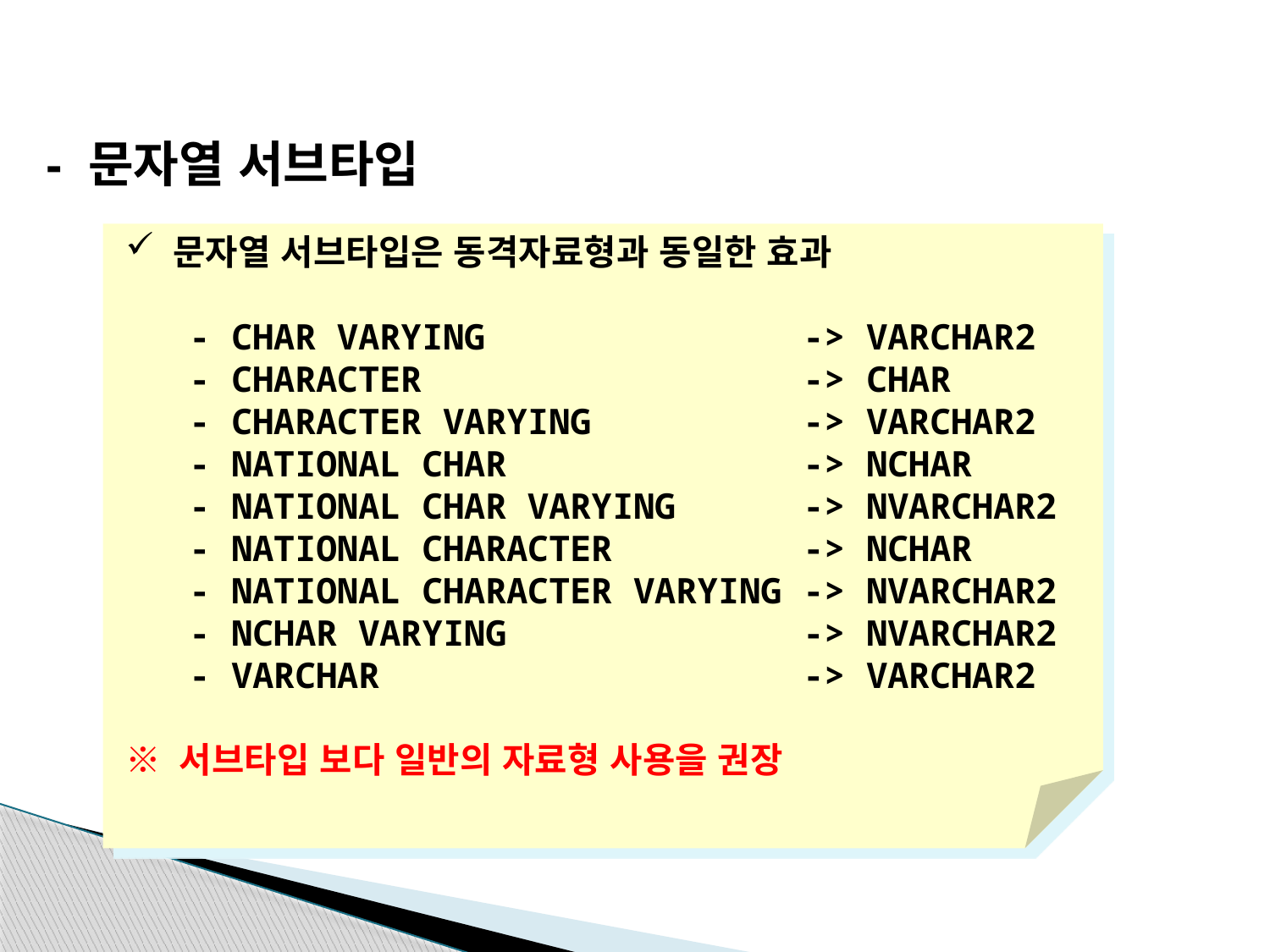

- 문자열 서브타입
문자열 서브타입은 동격자료형과 동일한 효과

   - CHAR VARYING               -> VARCHAR2
   - CHARACTER                  -> CHAR
   - CHARACTER VARYING          -> VARCHAR2
   - NATIONAL CHAR              -> NCHAR
   - NATIONAL CHAR VARYING      -> NVARCHAR2
   - NATIONAL CHARACTER         -> NCHAR
   - NATIONAL CHARACTER VARYING -> NVARCHAR2
   - NCHAR VARYING              -> NVARCHAR2
   - VARCHAR                    -> VARCHAR2

※ 서브타입 보다 일반의 자료형 사용을 권장